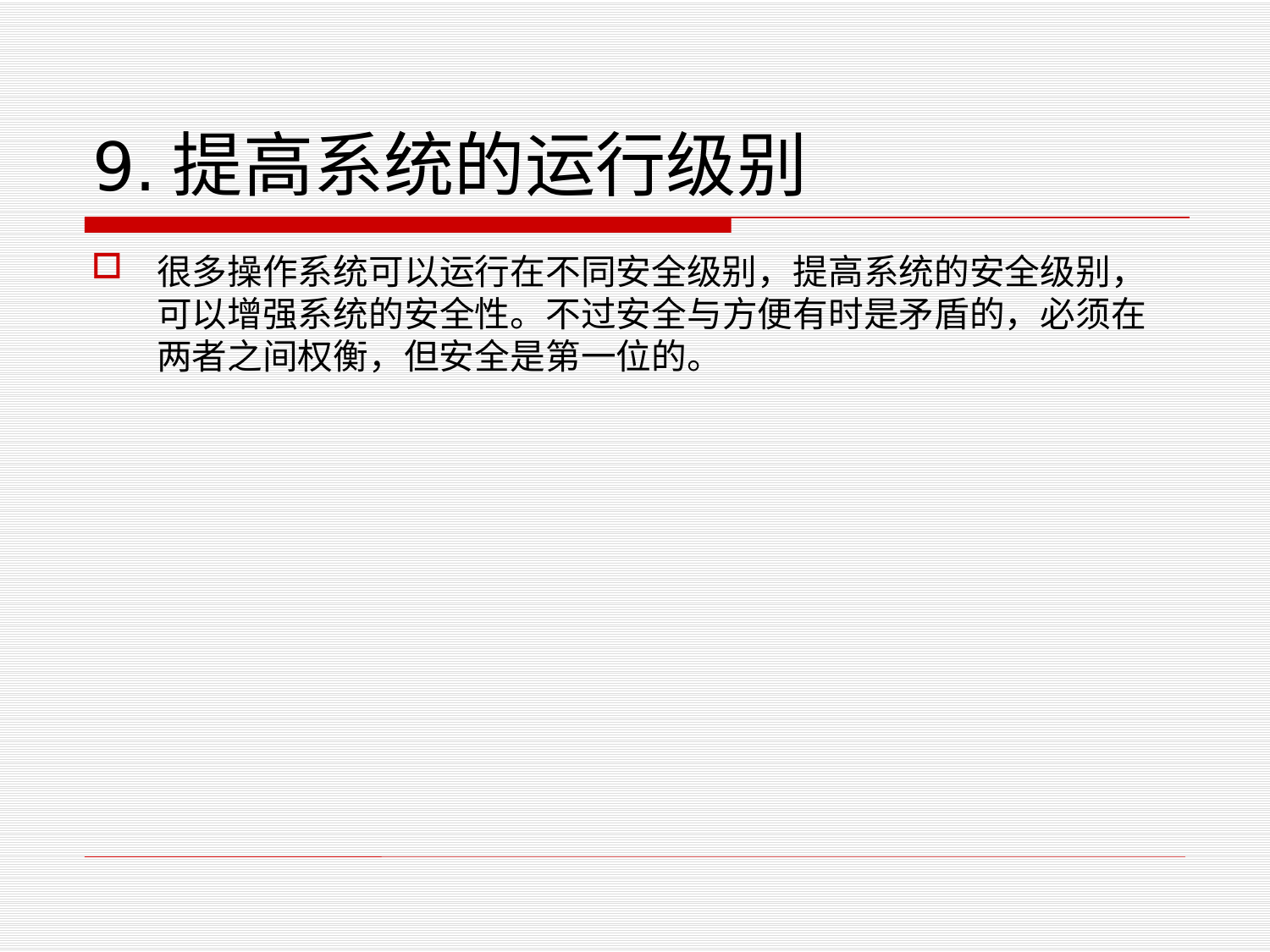

# 9.提高系统的运行级别
很多操作系统可以运行在不同安全级别，提高系统的安全级别，可以增强系统的安全性。不过安全与方便有时是矛盾的，必须在两者之间权衡，但安全是第一位的。